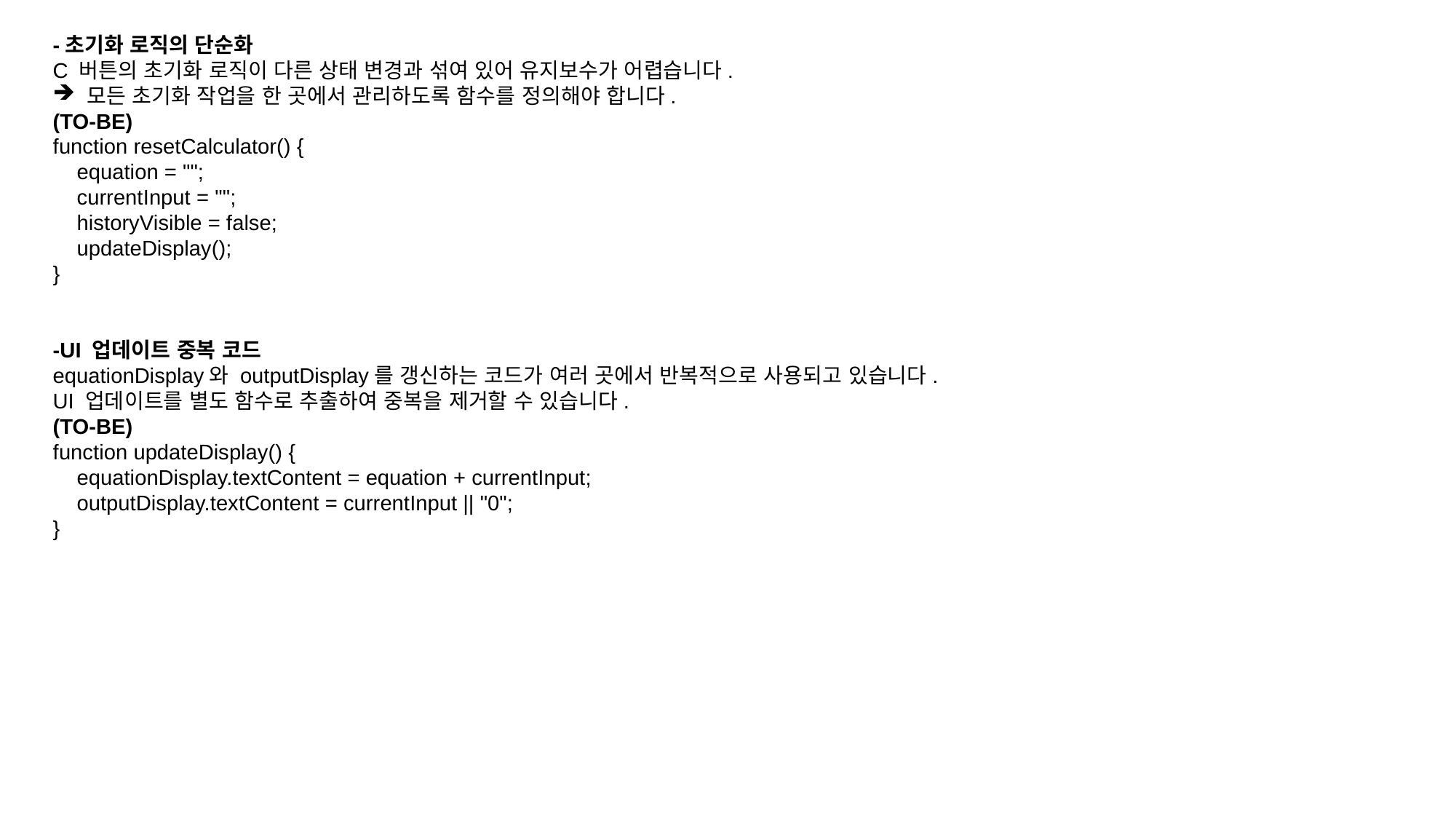

-초기화 로직의 단순화
C 버튼의 초기화 로직이 다른 상태 변경과 섞여 있어 유지보수가 어렵습니다.
모든 초기화 작업을 한 곳에서 관리하도록 함수를 정의해야 합니다.
(TO-BE)
function resetCalculator() {
    equation = "";
    currentInput = "";
    historyVisible = false;
    updateDisplay();
}

-UI 업데이트 중복 코드
equationDisplay와 outputDisplay를 갱신하는 코드가 여러 곳에서 반복적으로 사용되고 있습니다.
UI 업데이트를 별도 함수로 추출하여 중복을 제거할 수 있습니다.
(TO-BE)
function updateDisplay() {
    equationDisplay.textContent = equation + currentInput;
    outputDisplay.textContent = currentInput || "0";
}